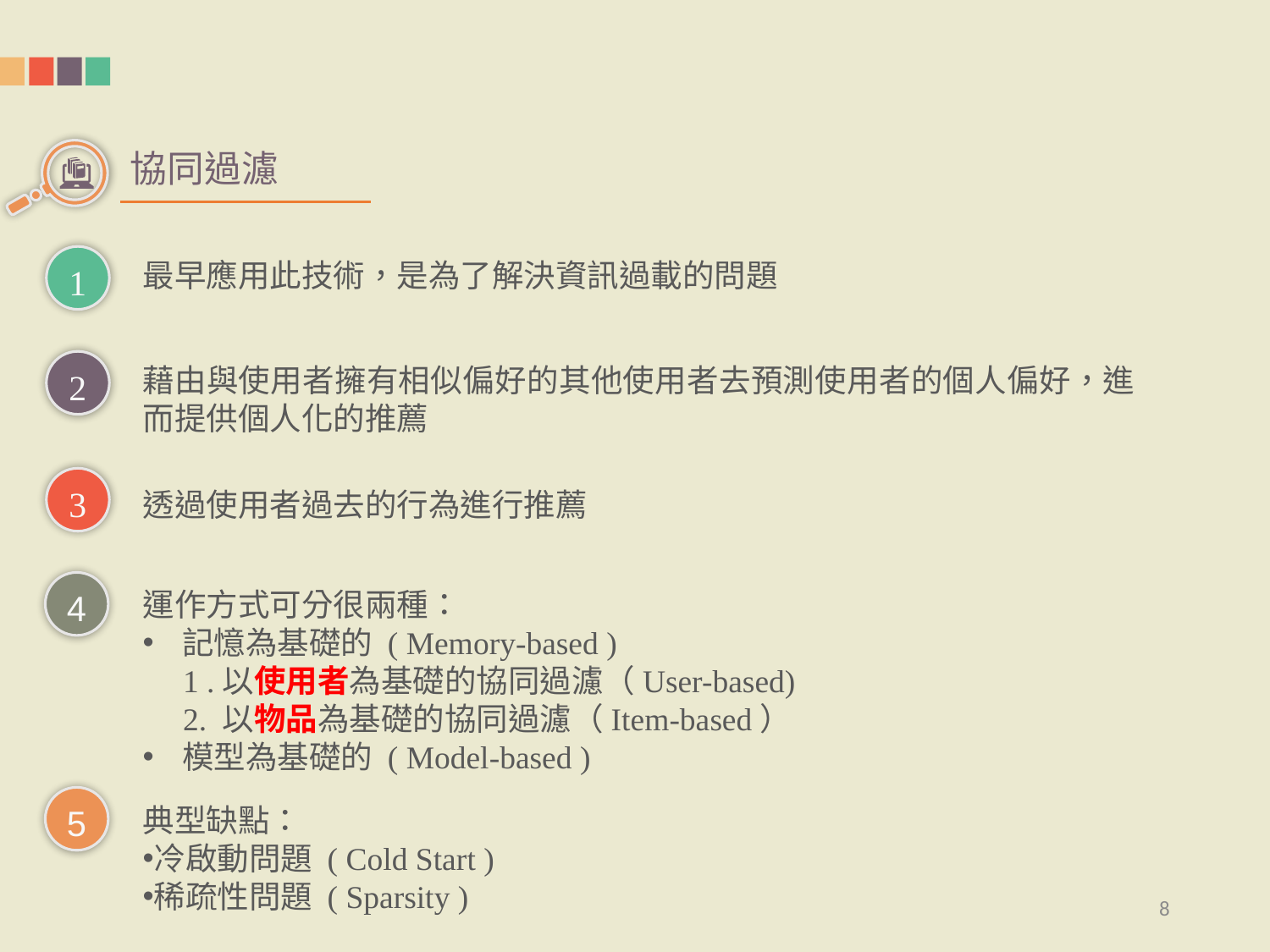

協同過濾

1
最早應用此技術，是為了解決資訊過載的問題

2
藉由與使用者擁有相似偏好的其他使用者去預測使用者的個人偏好，進而提供個人化的推薦

3
透過使用者過去的行為進行推薦
4

運作方式可分很兩種：
記憶為基礎的 ( Memory-based )
     1 .以使用者為基礎的協同過濾（User-based)
     2. 以物品為基礎的協同過濾（Item-based）
模型為基礎的 ( Model-based )

5
典型缺點：
冷啟動問題 ( Cold Start )
稀疏性問題 ( Sparsity )
8